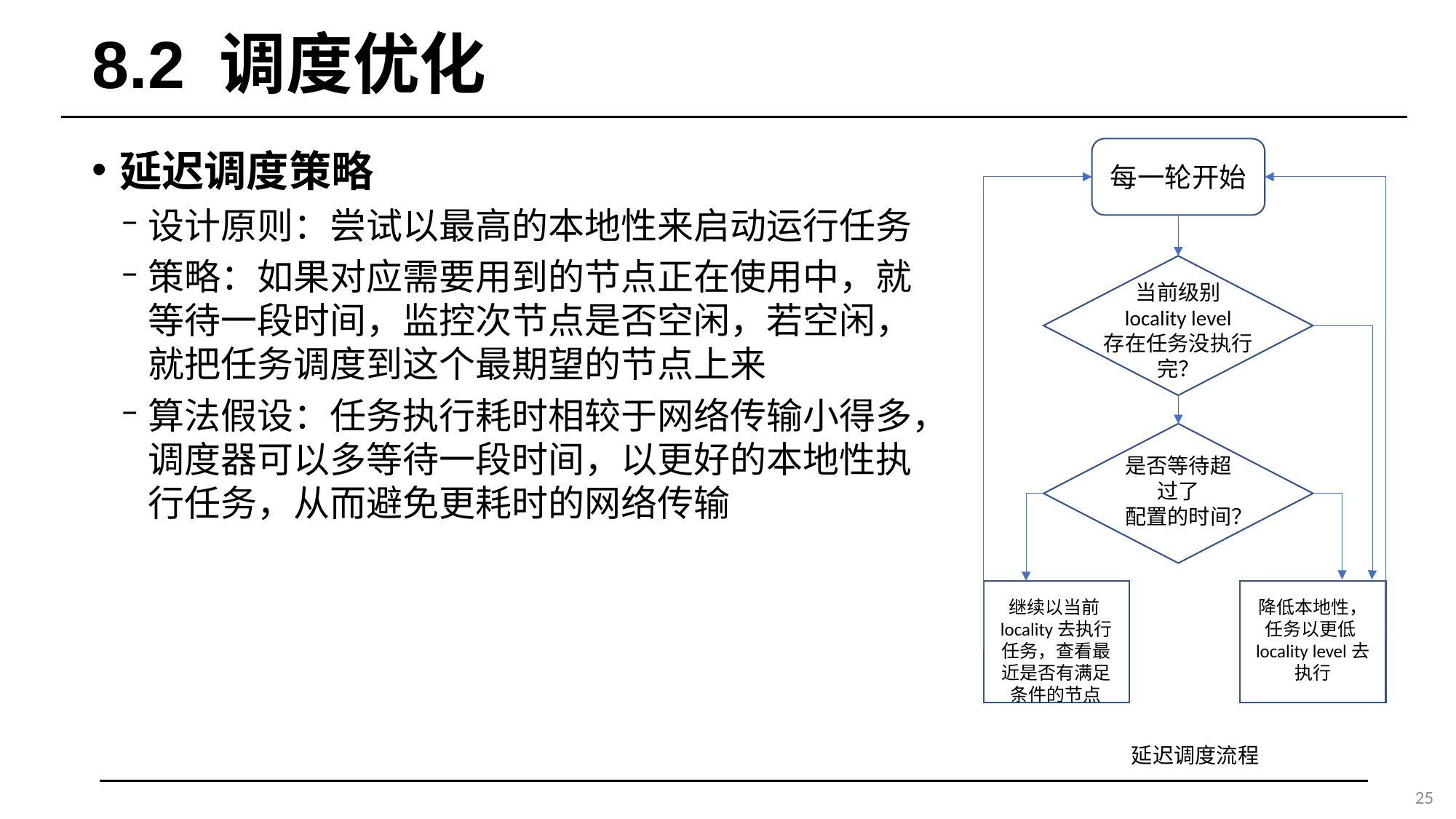

# 8.2 调度优化
延迟调度策略
设计原则：尝试以最高的本地性来启动运行任务
策略：如果对应需要用到的节点正在使用中，就等待一段时间，监控次节点是否空闲，若空闲，就把任务调度到这个最期望的节点上来
算法假设：任务执行耗时相较于网络传输小得多，调度器可以多等待一段时间，以更好的本地性执行任务，从而避免更耗时的网络传输
每一轮开始

当前级别
locality level
存在任务没执行完？

是否等待超过了
配置的时间？

继续以当前locality去执行任务，查看最近是否有满足条件的节点

降低本地性，任务以更低locality level去执行
延迟调度流程
25